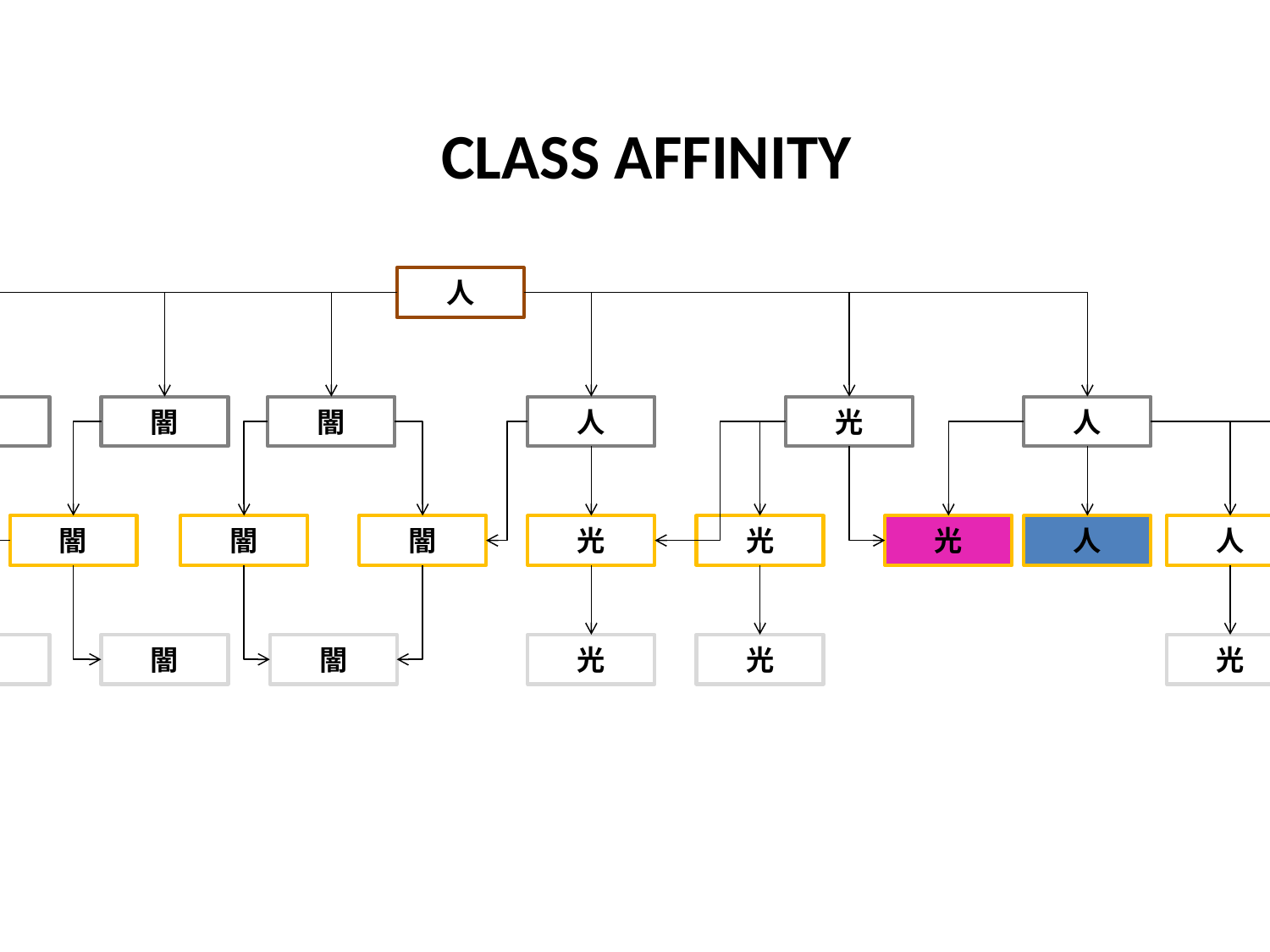

CLASS AFFINITY
人
人
人
闇
闇
人
光
人
人
人
闇
闇
闇
光
光
光
人
人
人
闇
人
光
光
闇
闇
闇
光
光
光
光
闇
人